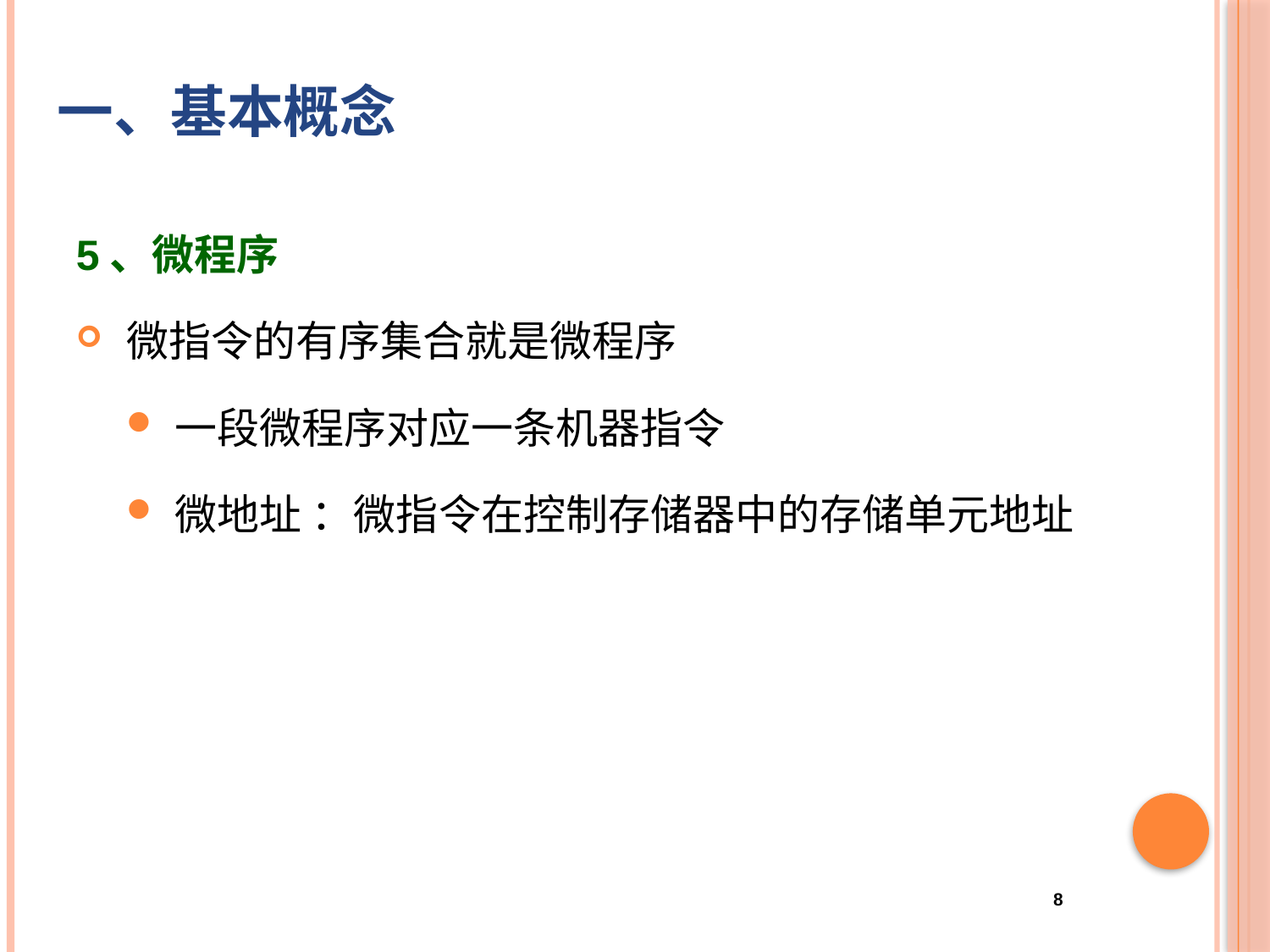

# 一、基本概念
5、微程序
微指令的有序集合就是微程序
一段微程序对应一条机器指令
微地址 ：微指令在控制存储器中的存储单元地址
8